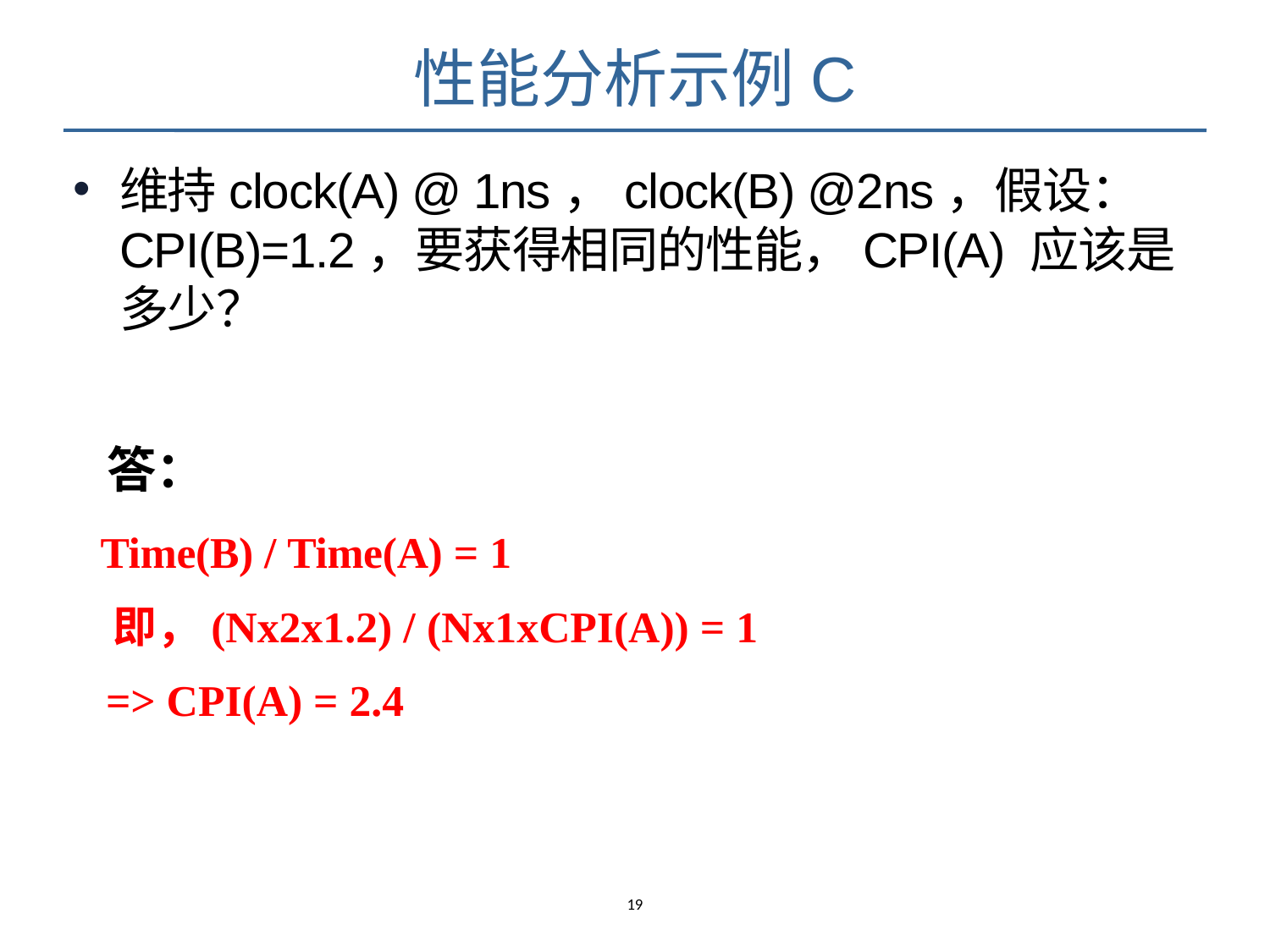

# 性能分析示例C
维持clock(A) @ 1ns，clock(B) @2ns，假设：CPI(B)=1.2，要获得相同的性能，CPI(A) 应该是多少？

  答：
  Time(B) / Time(A) = 1
   即，(Nx2x1.2) / (Nx1xCPI(A)) = 1
   => CPI(A) = 2.4
19